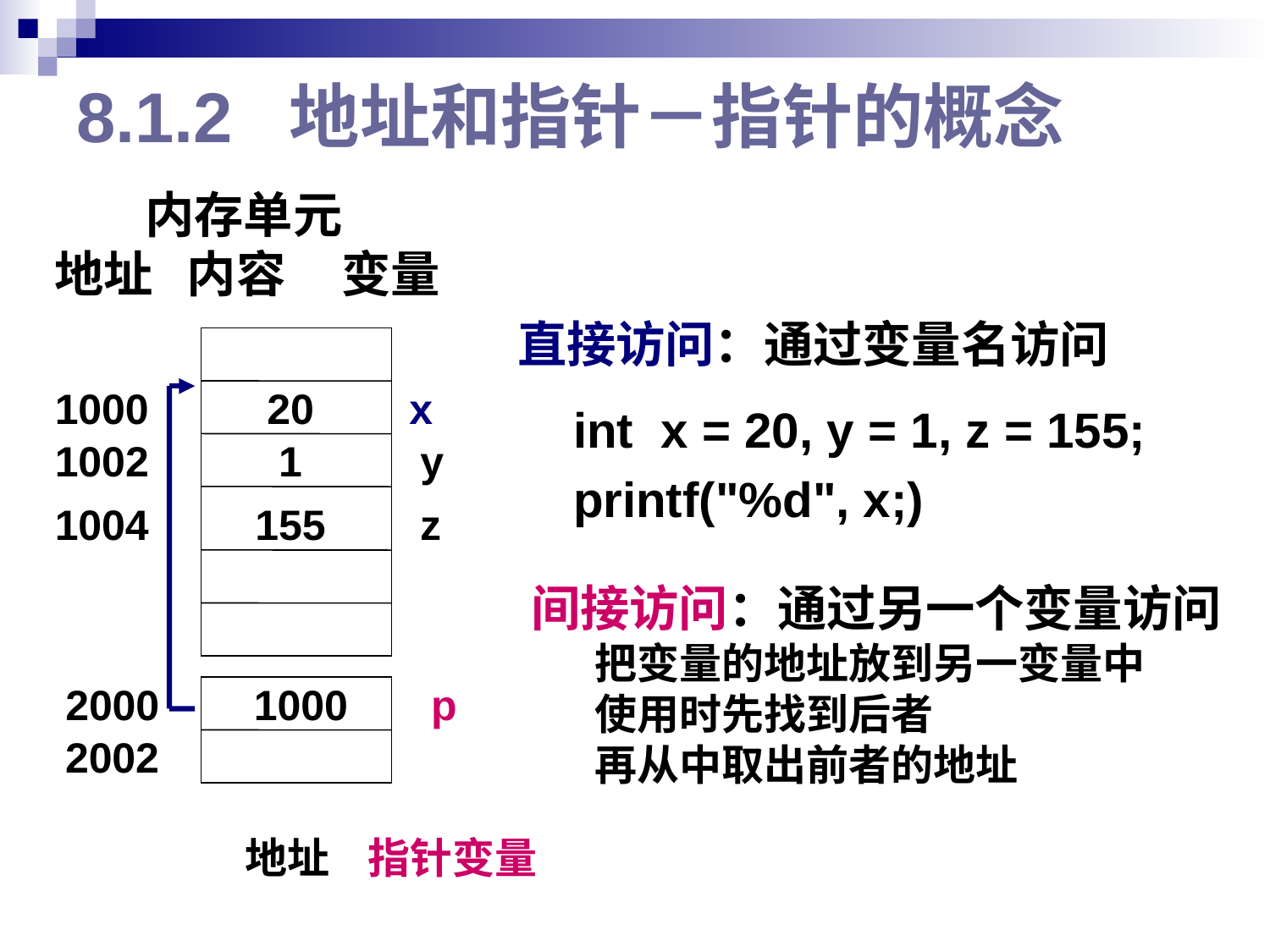

# 8.1.2  地址和指针－指针的概念
       内存单元
地址   内容     变量
直接访问：通过变量名访问

1000          20        x
1002           1          y
1004         155        z

int  x = 20, y = 1, z = 155;
printf("%d", x;)
间接访问：通过另一个变量访问
把变量的地址放到另一变量中
使用时先找到后者
再从中取出前者的地址
2000        1000       p
2002

地址    指针变量